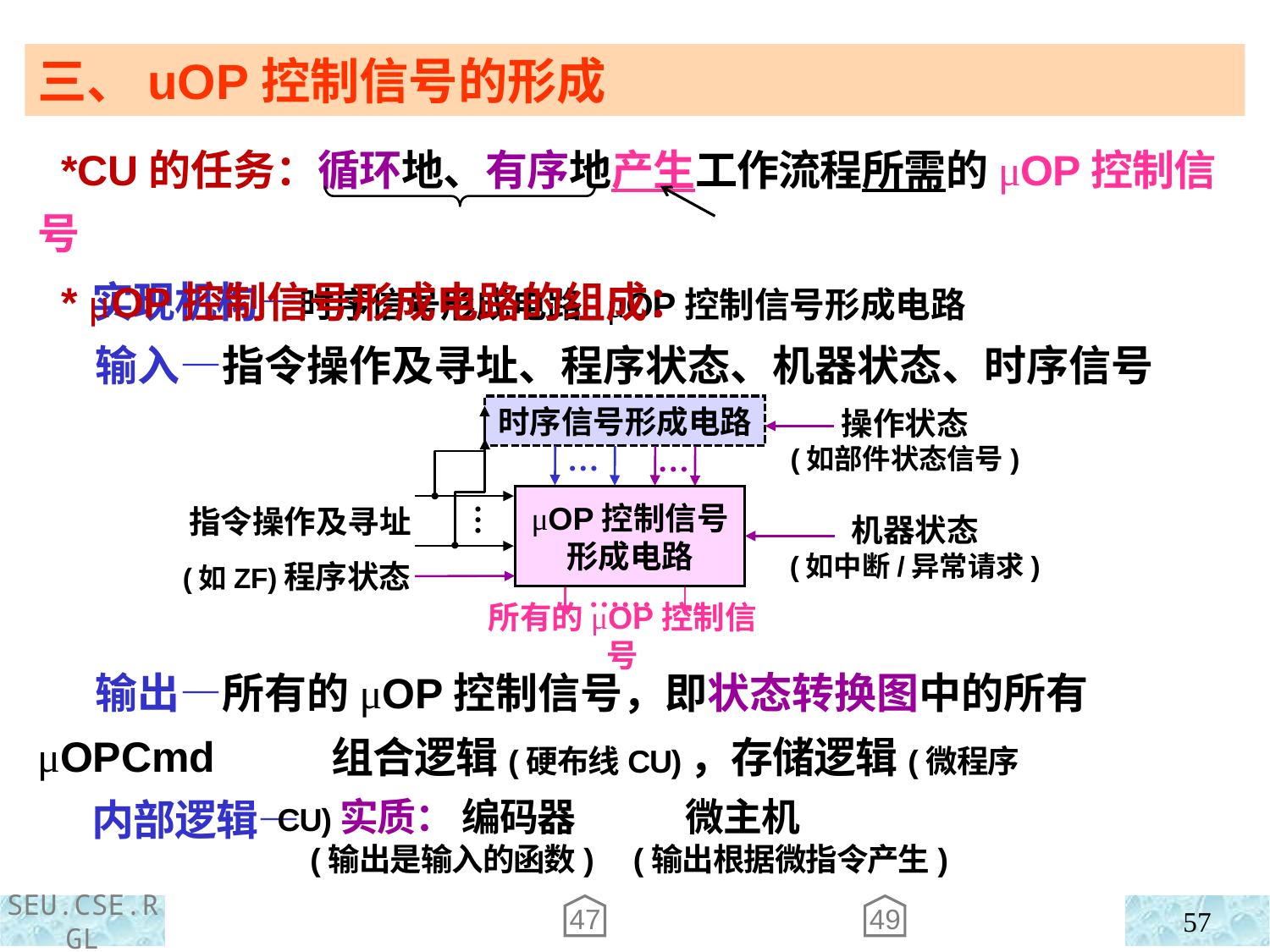

三、uOP控制信号的形成
  *CU的任务：循环地、有序地产生工作流程所需的μOP控制信号
     实现机构—时序信号形成电路  μOP控制信号形成电路

  * μOP控制信号形成电路的组成：
     输入—指令操作及寻址、程序状态、机器状态、时序信号

     输出—所有的μOP控制信号，即状态转换图中的所有μOPCmd
     内部逻辑—
操作状态
(如部件状态信号)
时序信号形成电路
…
…
μOP控制信号
形成电路
指令操作及寻址
…
机器状态
(如中断/异常请求)
(如ZF)程序状态
……
所有的μOP控制信号
     组合逻辑(硬布线CU)，存储逻辑(微程序CU)实质： 编码器              微主机
    (输出是输入的函数)     (输出根据微指令产生)
47
49
57